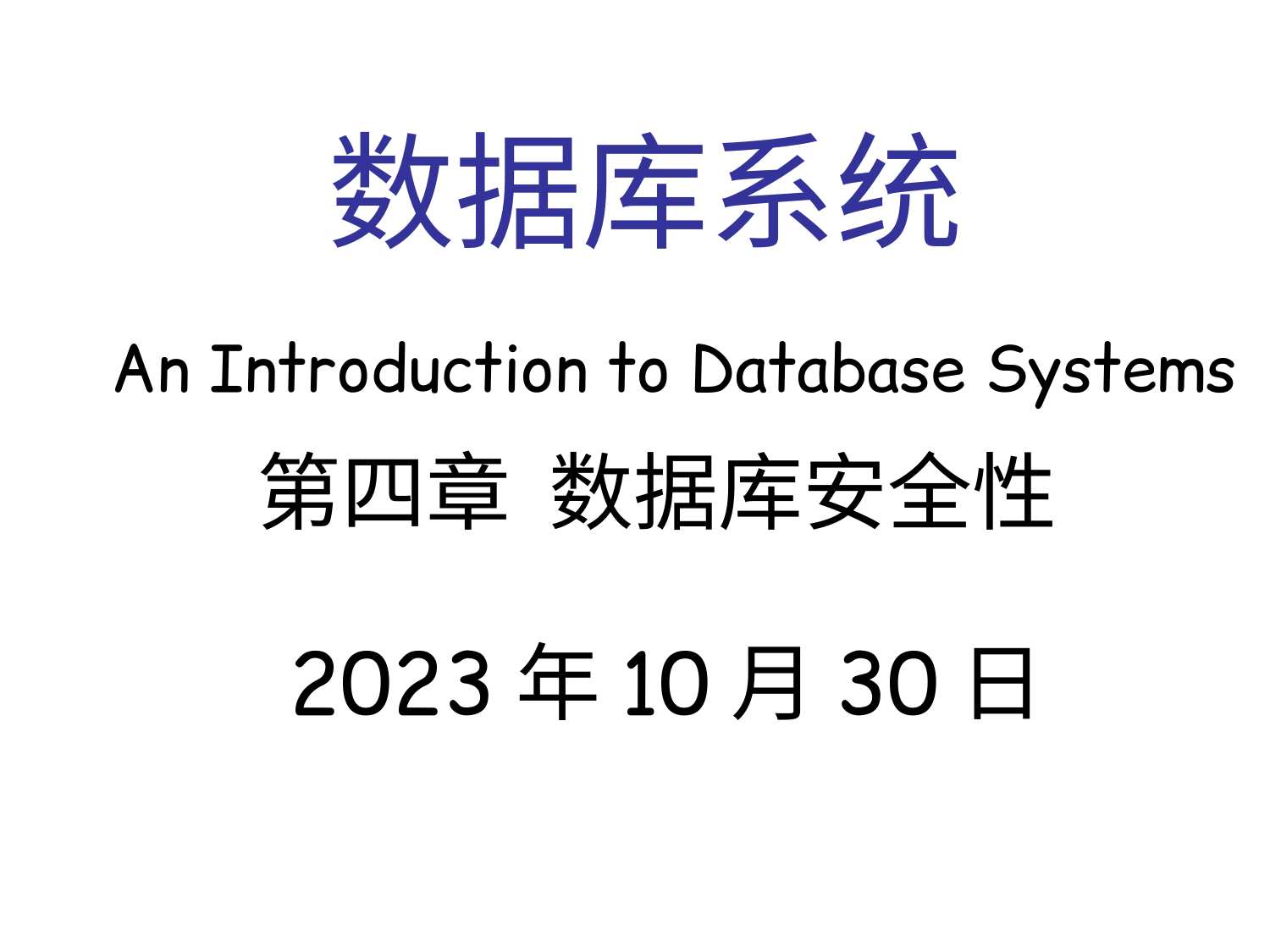

# 数据库系统 An Introduction to Database Systems
第四章  数据库安全性
2023年10月30日